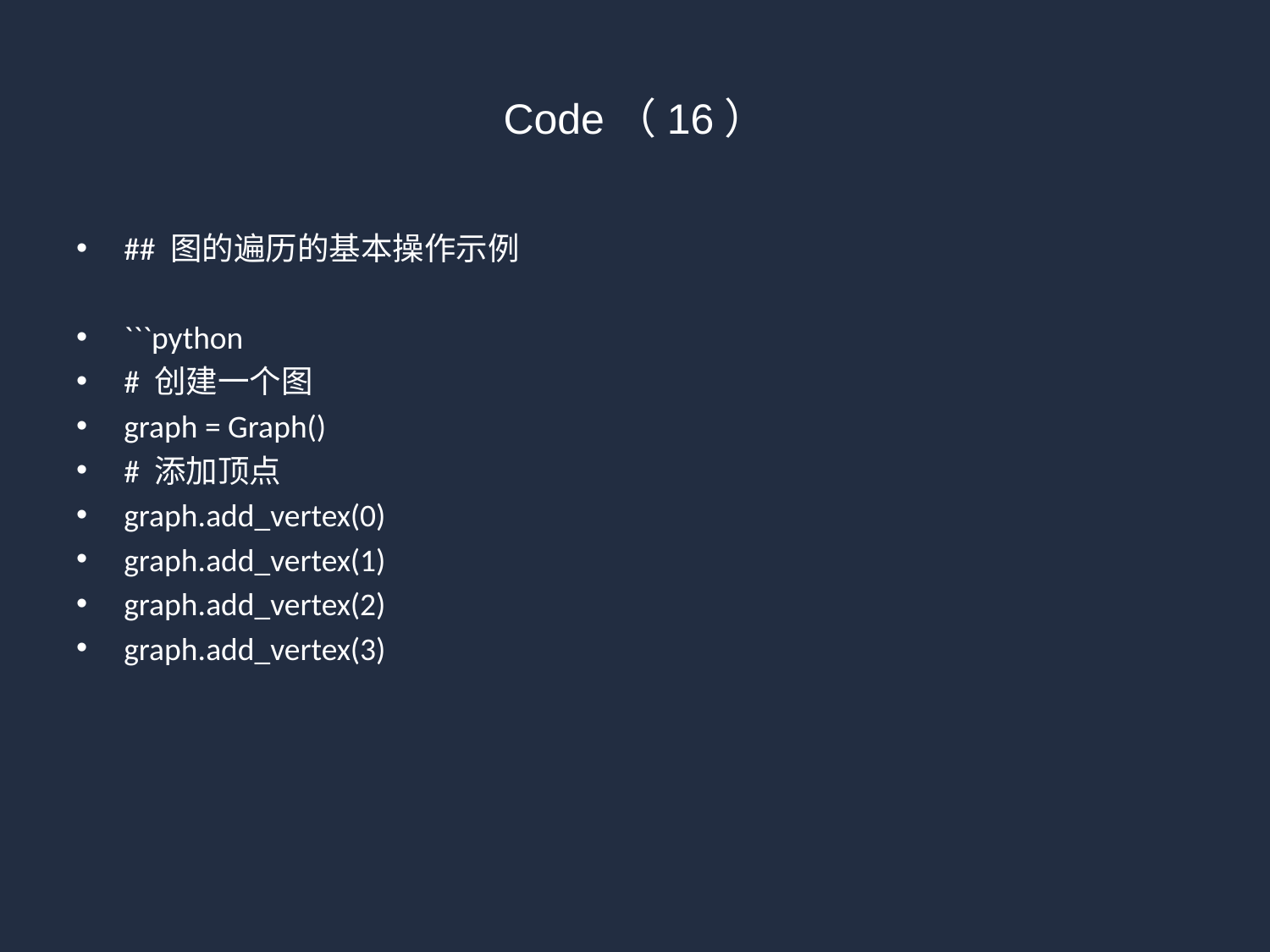

# Code（16）
## 图的遍历的基本操作示例

```python
# 创建一个图
graph = Graph()
# 添加顶点
graph.add_vertex(0)
graph.add_vertex(1)
graph.add_vertex(2)
graph.add_vertex(3)